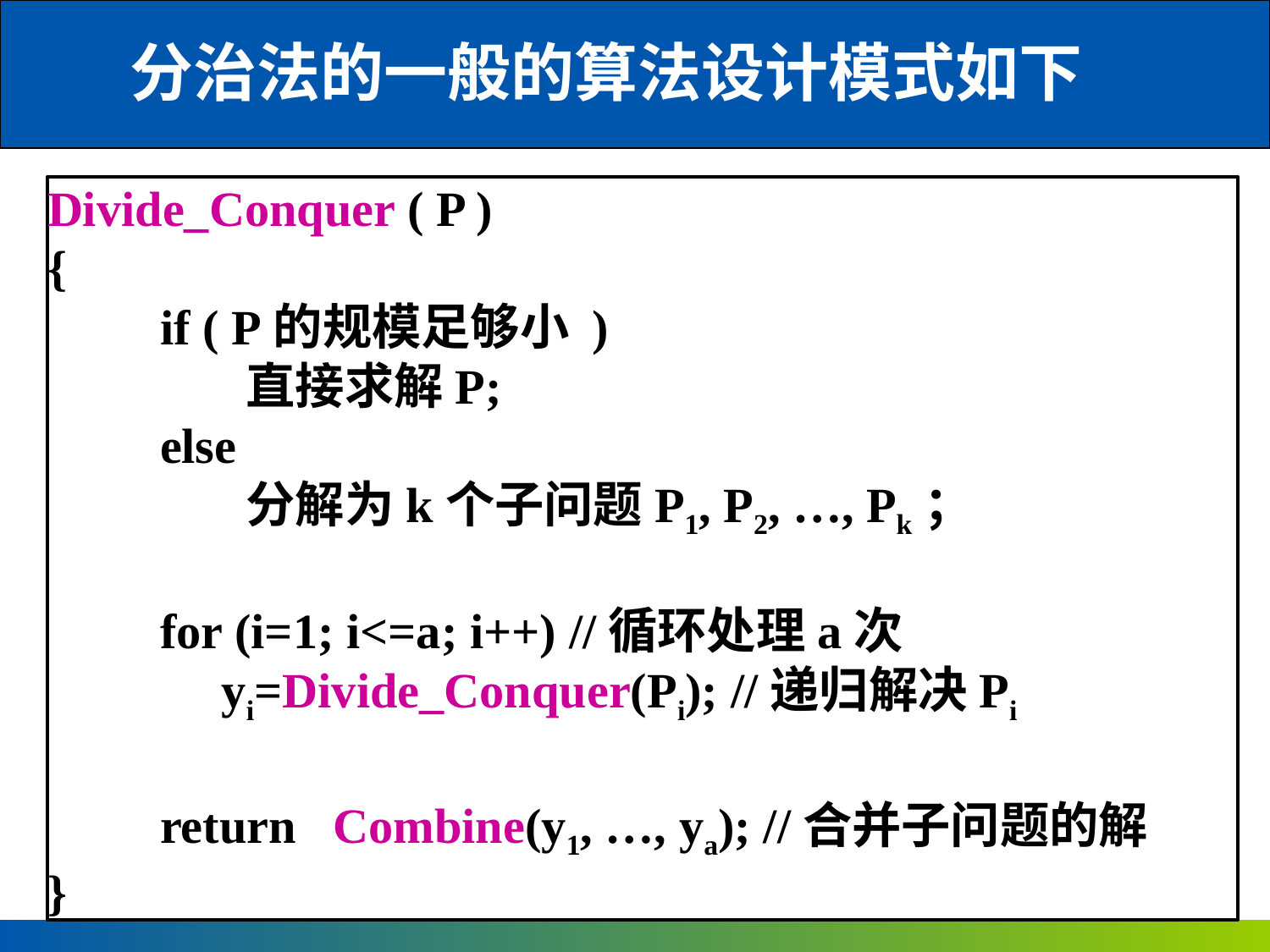

分治法的一般的算法设计模式如下
Divide_Conquer ( P )
{
    if ( P的规模足够小 )
           直接求解P;
    else
           分解为k个子问题P1, P2, …, Pk；

    for (i=1; i<=a; i++) //循环处理a次
         yi=Divide_Conquer(Pi); //递归解决Pi

    return   Combine(y1, …, ya); //合并子问题的解
}